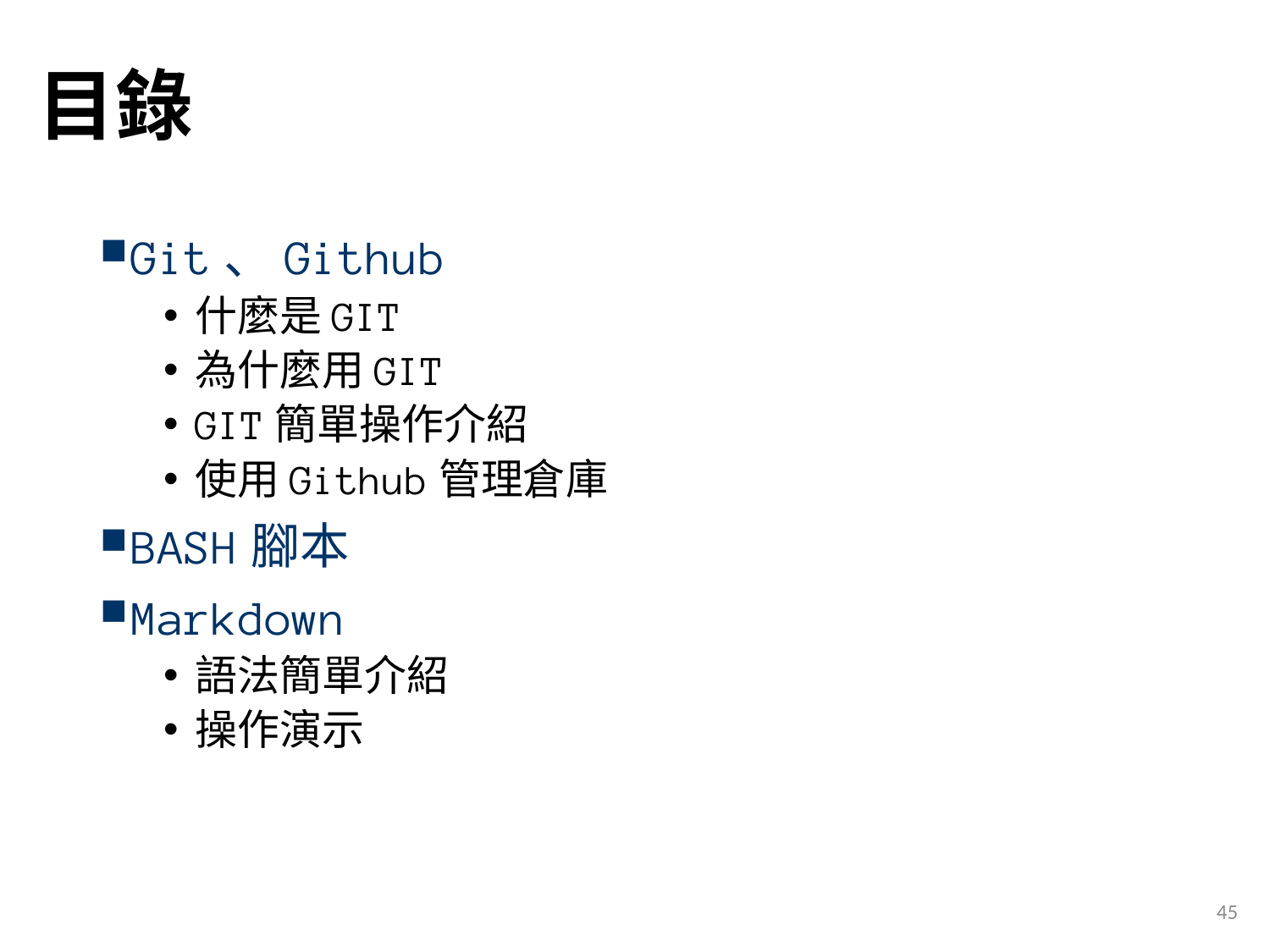

# 目錄
Git、Github
什麼是GIT
為什麼用GIT
GIT簡單操作介紹
使用Github管理倉庫
BASH腳本
Markdown
語法簡單介紹
操作演示
45